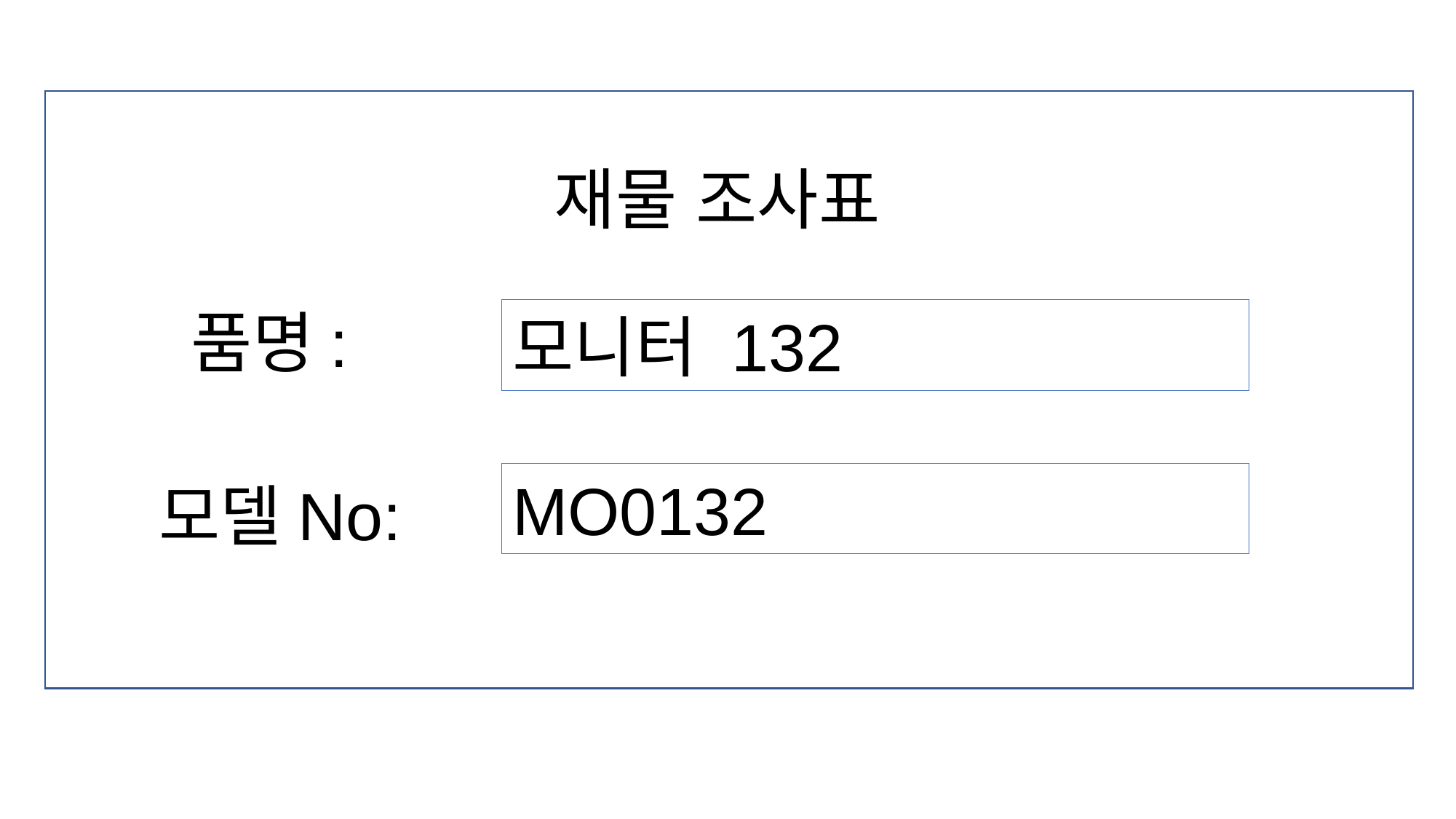

재물 조사표
품명:
모니터 132
MO0132
모델No: